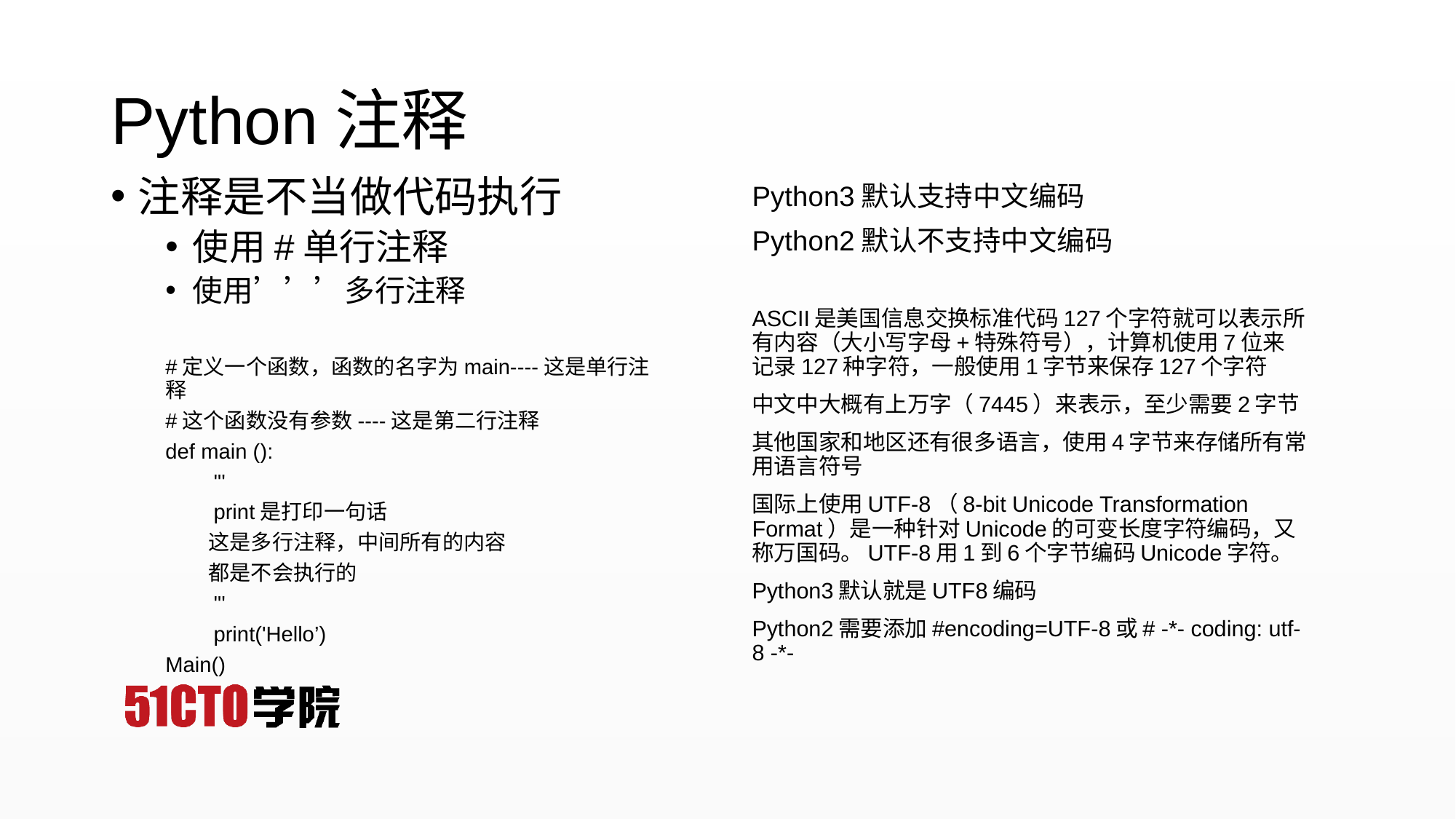

# Python注释
注释是不当做代码执行
使用#单行注释
使用’’’多行注释

#定义一个函数，函数的名字为main----这是单行注释
#这个函数没有参数----这是第二行注释
def main ():
        '''
        print是打印一句话
        这是多行注释，中间所有的内容
        都是不会执行的
        '''
        print('Hello’)
Main()

Python3默认支持中文编码
Python2默认不支持中文编码

ASCII是美国信息交换标准代码127个字符就可以表示所有内容（大小写字母+特殊符号），计算机使用7位来记录127种字符，一般使用1字节来保存127个字符
中文中大概有上万字（7445）来表示，至少需要2字节
其他国家和地区还有很多语言，使用4字节来存储所有常用语言符号
国际上使用UTF-8（8-bit Unicode Transformation Format）是一种针对Unicode的可变长度字符编码，又称万国码。UTF-8用1到6个字节编码Unicode字符。
Python3默认就是UTF8编码
Python2需要添加#encoding=UTF-8或# -*- coding: utf-8 -*-